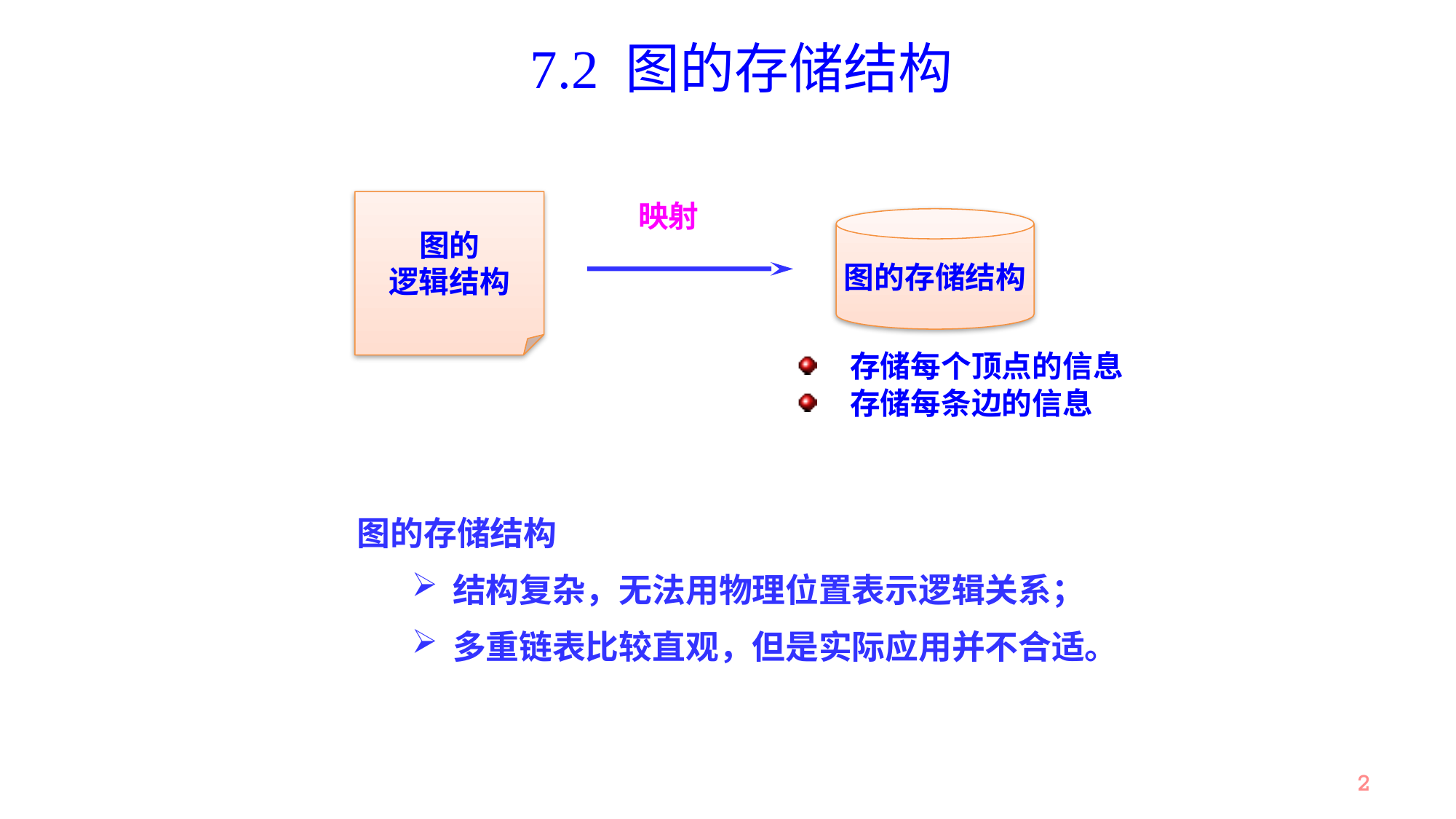

7.2 图的存储结构
图的
逻辑结构
映射
图的存储结构

存储每个顶点的信息
存储每条边的信息
图的存储结构
结构复杂，无法用物理位置表示逻辑关系；
多重链表比较直观，但是实际应用并不合适。
2